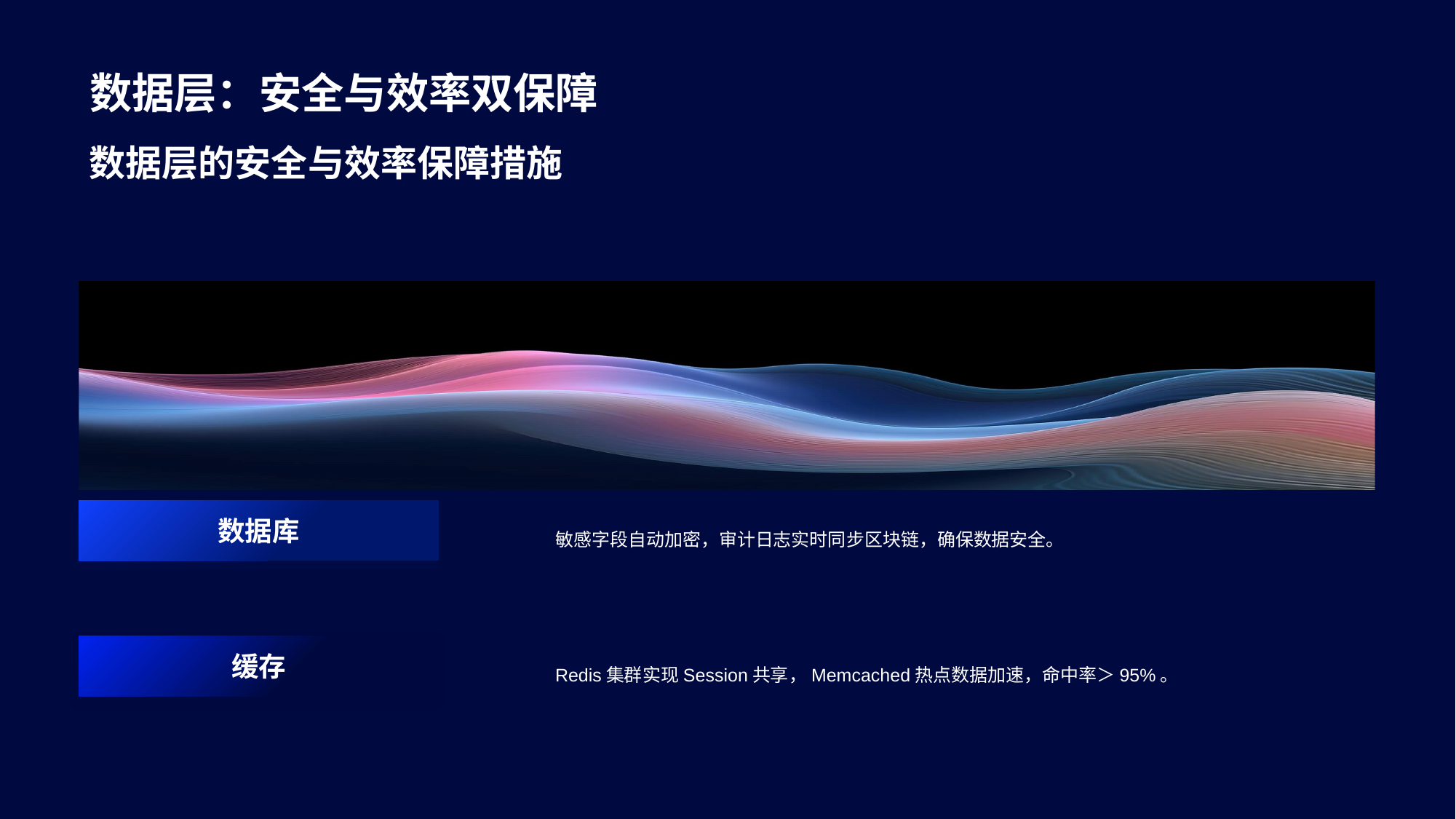

# 数据层：安全与效率双保障
数据层的安全与效率保障措施

数据库
敏感字段自动加密，审计日志实时同步区块链，确保数据安全。
缓存
Redis集群实现Session共享，Memcached热点数据加速，命中率＞95%。